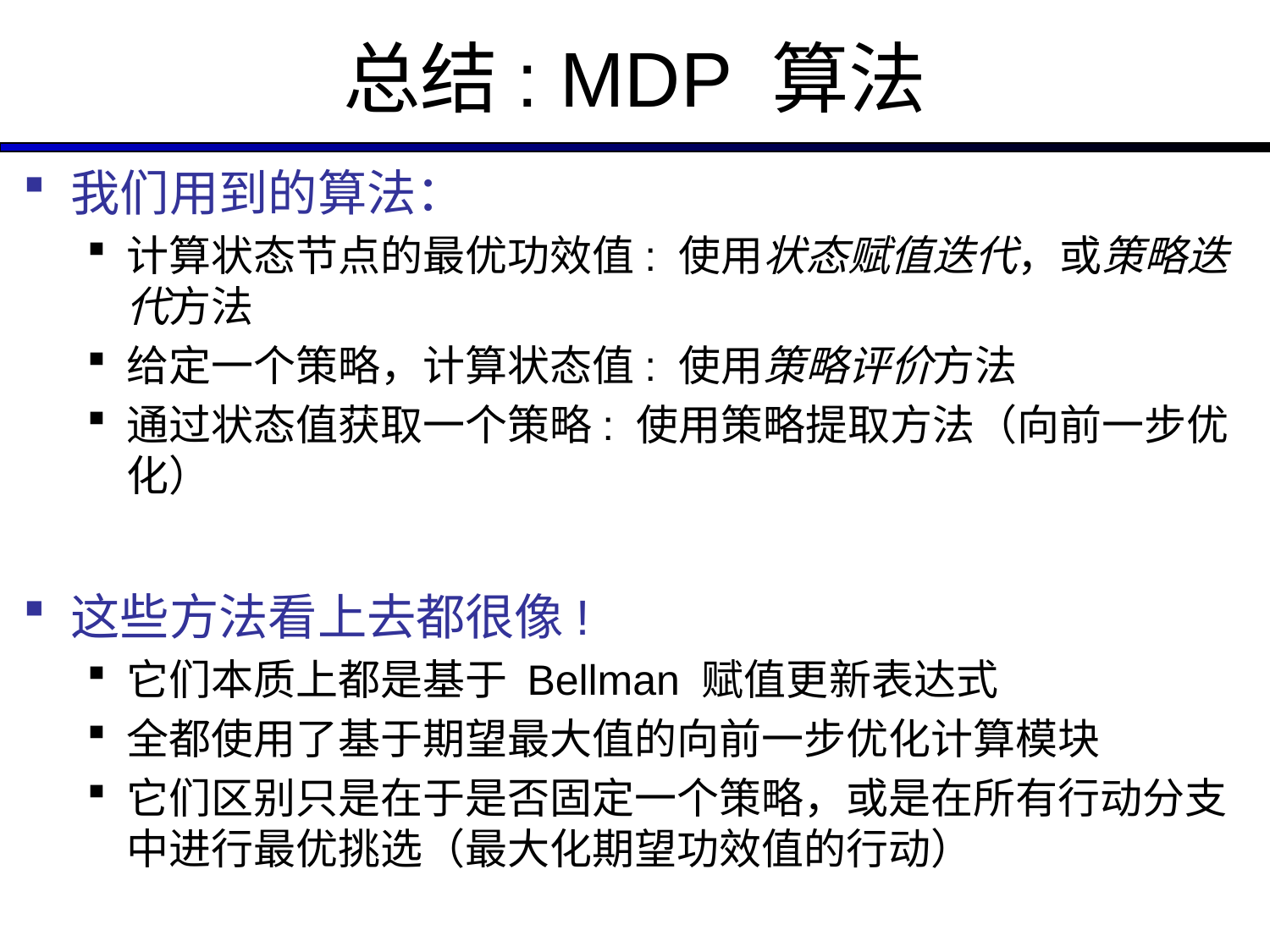

# 总结: MDP 算法
我们用到的算法：
计算状态节点的最优功效值: 使用状态赋值迭代，或策略迭代方法
给定一个策略，计算状态值: 使用策略评价方法
通过状态值获取一个策略: 使用策略提取方法（向前一步优化）

这些方法看上去都很像!
它们本质上都是基于 Bellman 赋值更新表达式
全都使用了基于期望最大值的向前一步优化计算模块
它们区别只是在于是否固定一个策略，或是在所有行动分支中进行最优挑选（最大化期望功效值的行动）